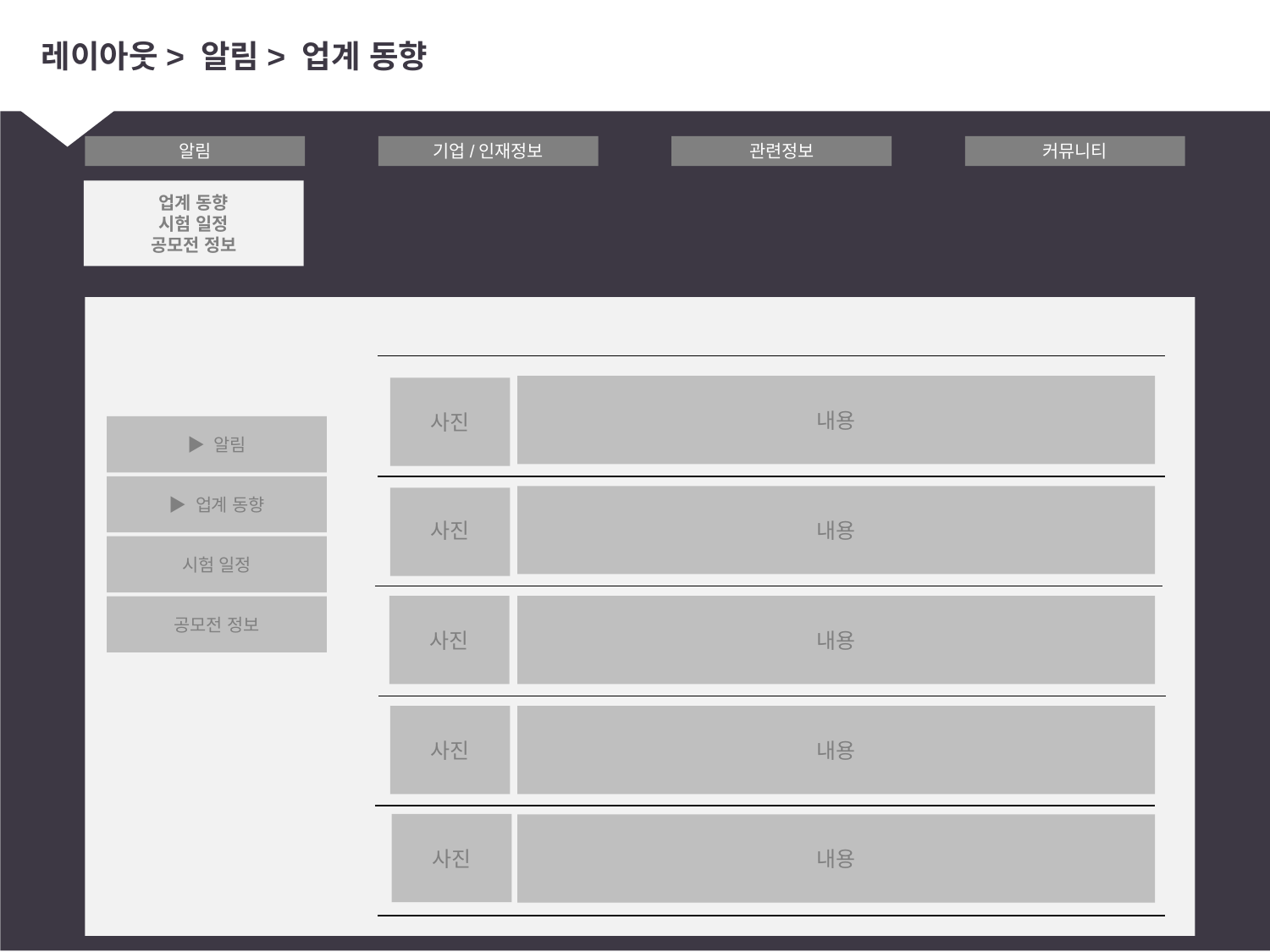

# 레이아웃> 알림> 업계 동향
알림
기업/인재정보
관련정보
커뮤니티
업계 동향
시험 일정
공모전 정보

내용
사진
▶ 알림
▶ 업계 동향
내용

사진

시험 일정
사진
내용
공모전 정보
사진
내용
사진
내용